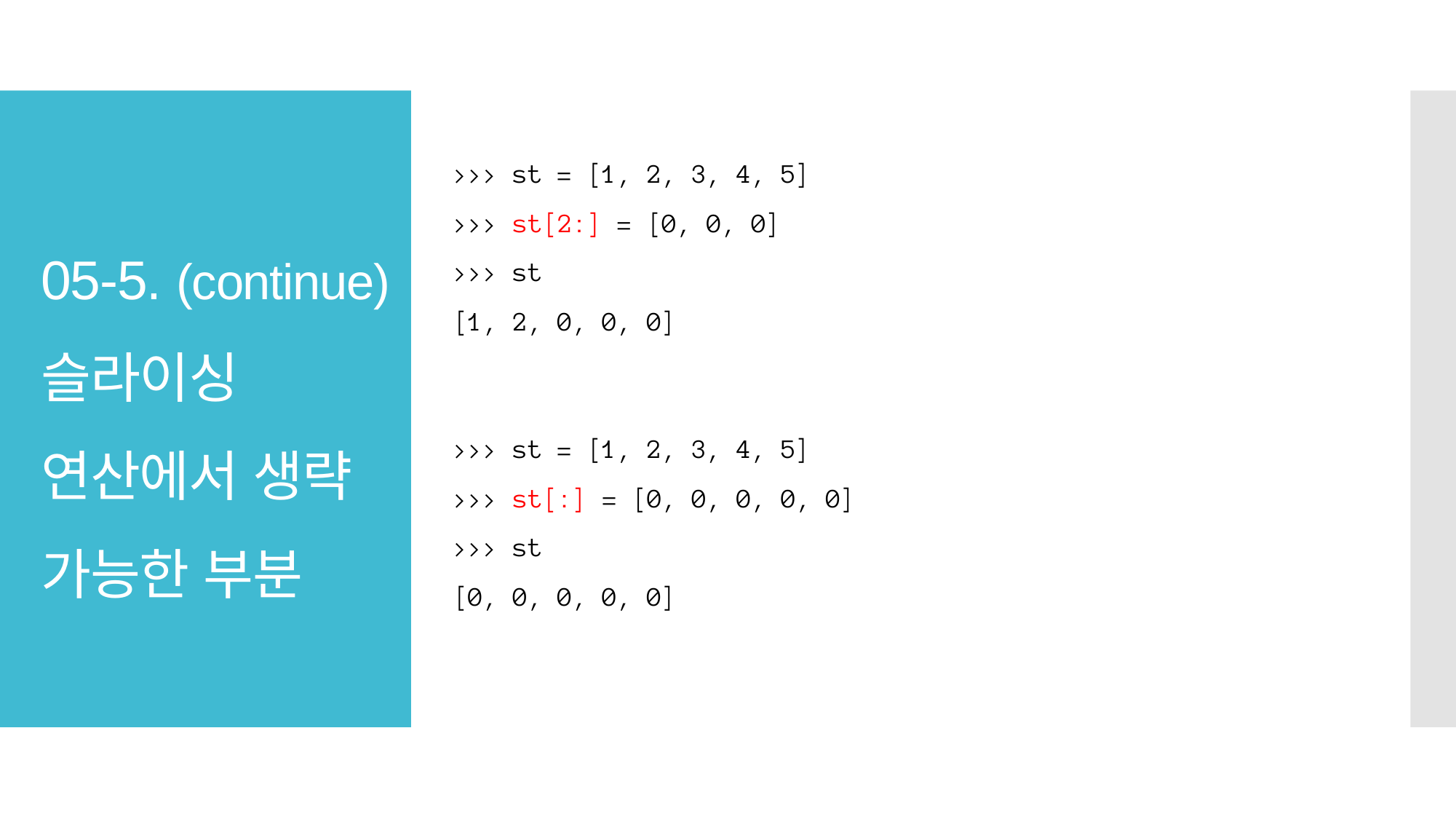

# 05-5. (continue) 슬라이싱 연산에서 생략 가능한 부분
>>> st = [1, 2, 3, 4, 5]
>>> st[2:] = [0, 0, 0]
>>> st
[1, 2, 0, 0, 0]
>>> st = [1, 2, 3, 4, 5]
>>> st[:] = [0, 0, 0, 0, 0]
>>> st
[0, 0, 0, 0, 0]